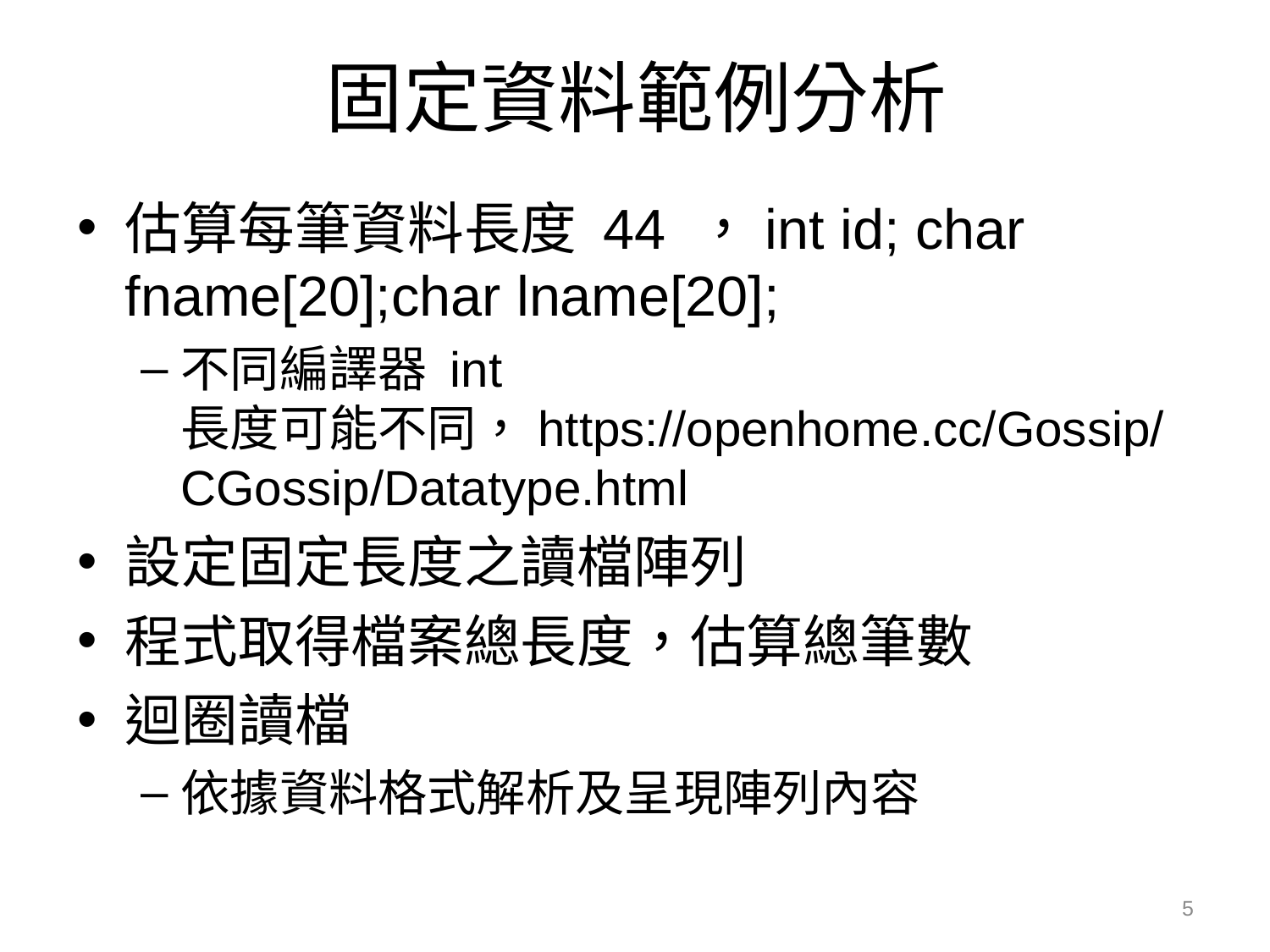

# 固定資料範例分析
估算每筆資料長度 44 ，int id; char fname[20];char lname[20];
不同編譯器 int 長度可能不同，https://openhome.cc/Gossip/CGossip/Datatype.html
設定固定長度之讀檔陣列
程式取得檔案總長度，估算總筆數
迴圈讀檔
依據資料格式解析及呈現陣列內容
5